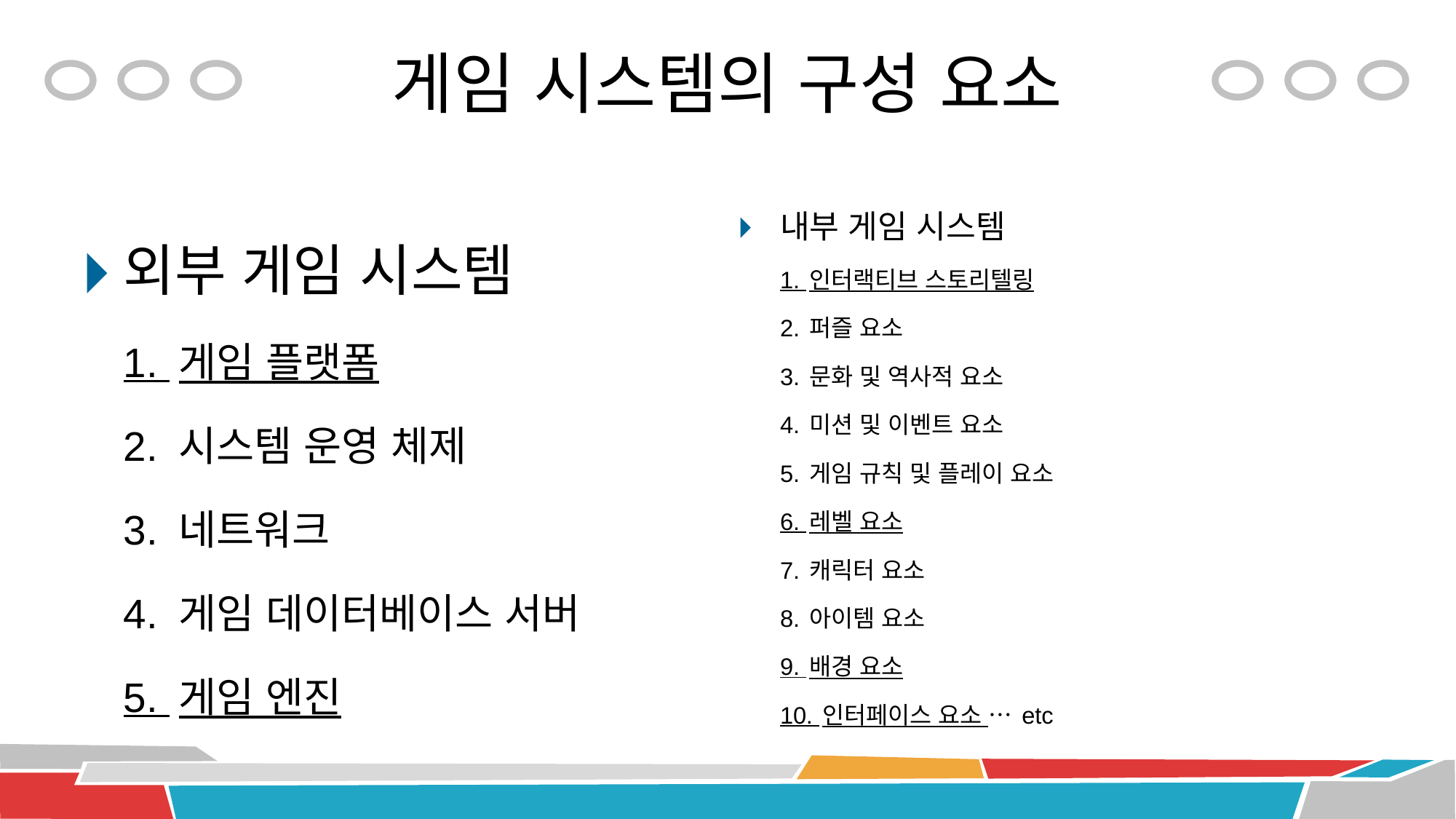

# 게임 시스템의 구성 요소
내부 게임 시스템
1. 인터랙티브 스토리텔링
2. 퍼즐 요소
3. 문화 및 역사적 요소
4. 미션 및 이벤트 요소
5. 게임 규칙 및 플레이 요소
6. 레벨 요소
7. 캐릭터 요소
8. 아이템 요소
9. 배경 요소
10. 인터페이스 요소 … etc
외부 게임 시스템
1. 게임 플랫폼
2. 시스템 운영 체제
3. 네트워크
4. 게임 데이터베이스 서버
5. 게임 엔진